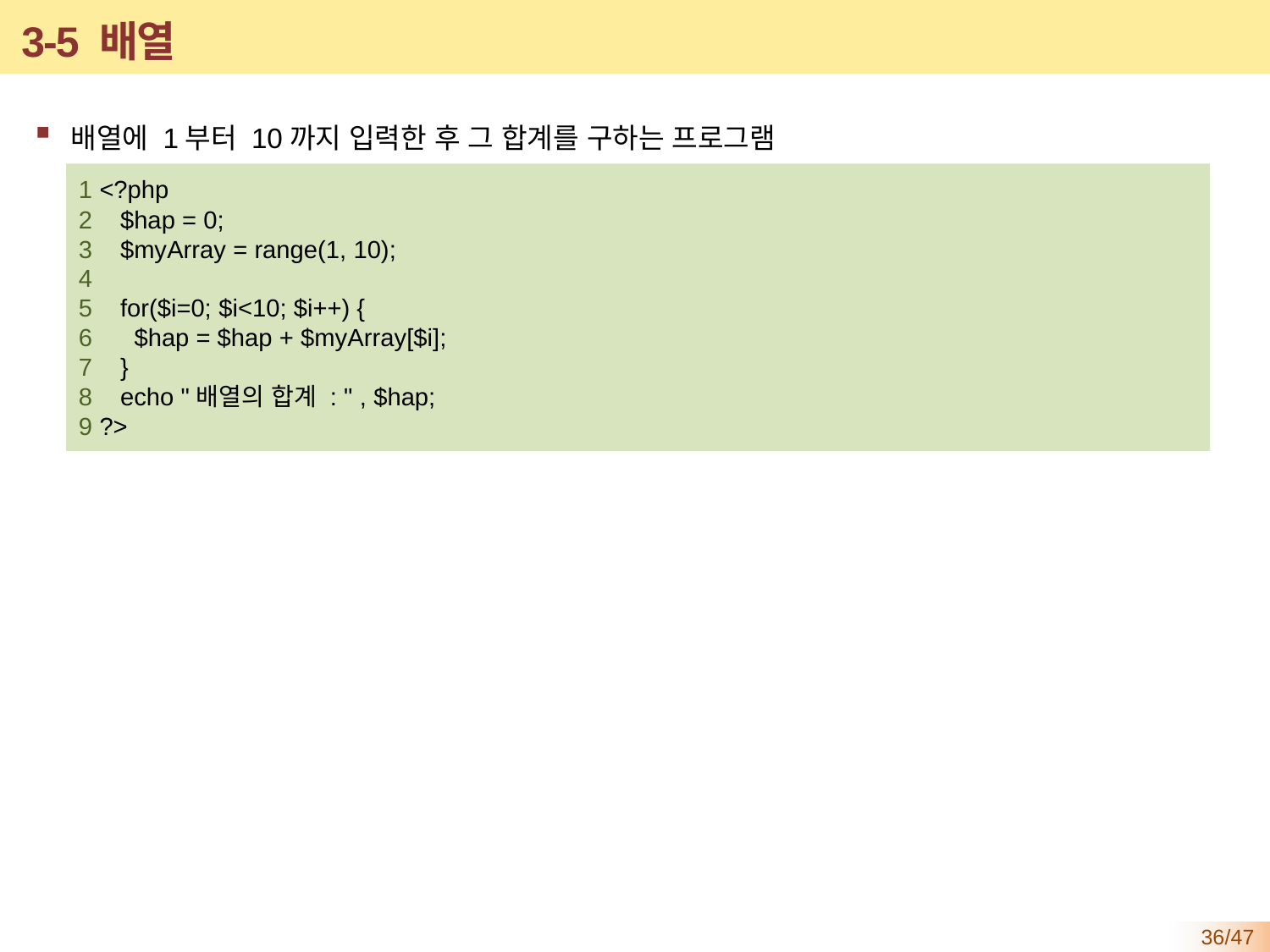

# 3-5 배열
배열에 1부터 10까지 입력한 후 그 합계를 구하는 프로그램

1 <?php
2    $hap = 0;
3    $myArray = range(1, 10);
4
5    for($i=0; $i<10; $i++) {
6      $hap = $hap + $myArray[$i];
7    }
8    echo "배열의 합계 : " , $hap;
9 ?>